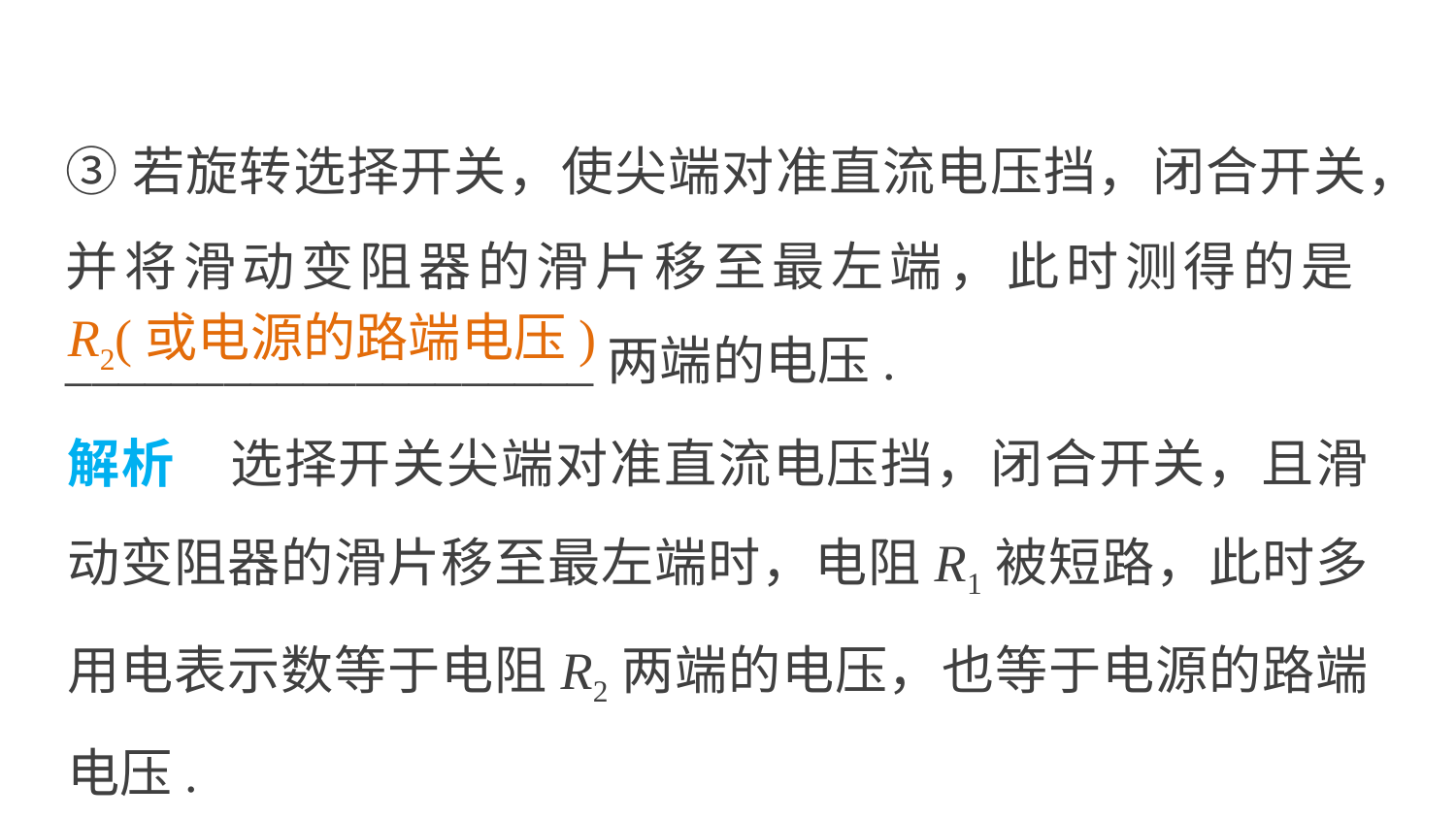

③若旋转选择开关，使尖端对准直流电压挡，闭合开关，并将滑动变阻器的滑片移至最左端，此时测得的是____________________两端的电压.
R2(或电源的路端电压)
解析　选择开关尖端对准直流电压挡，闭合开关，且滑动变阻器的滑片移至最左端时，电阻R1被短路，此时多用电表示数等于电阻R2两端的电压，也等于电源的路端电压.